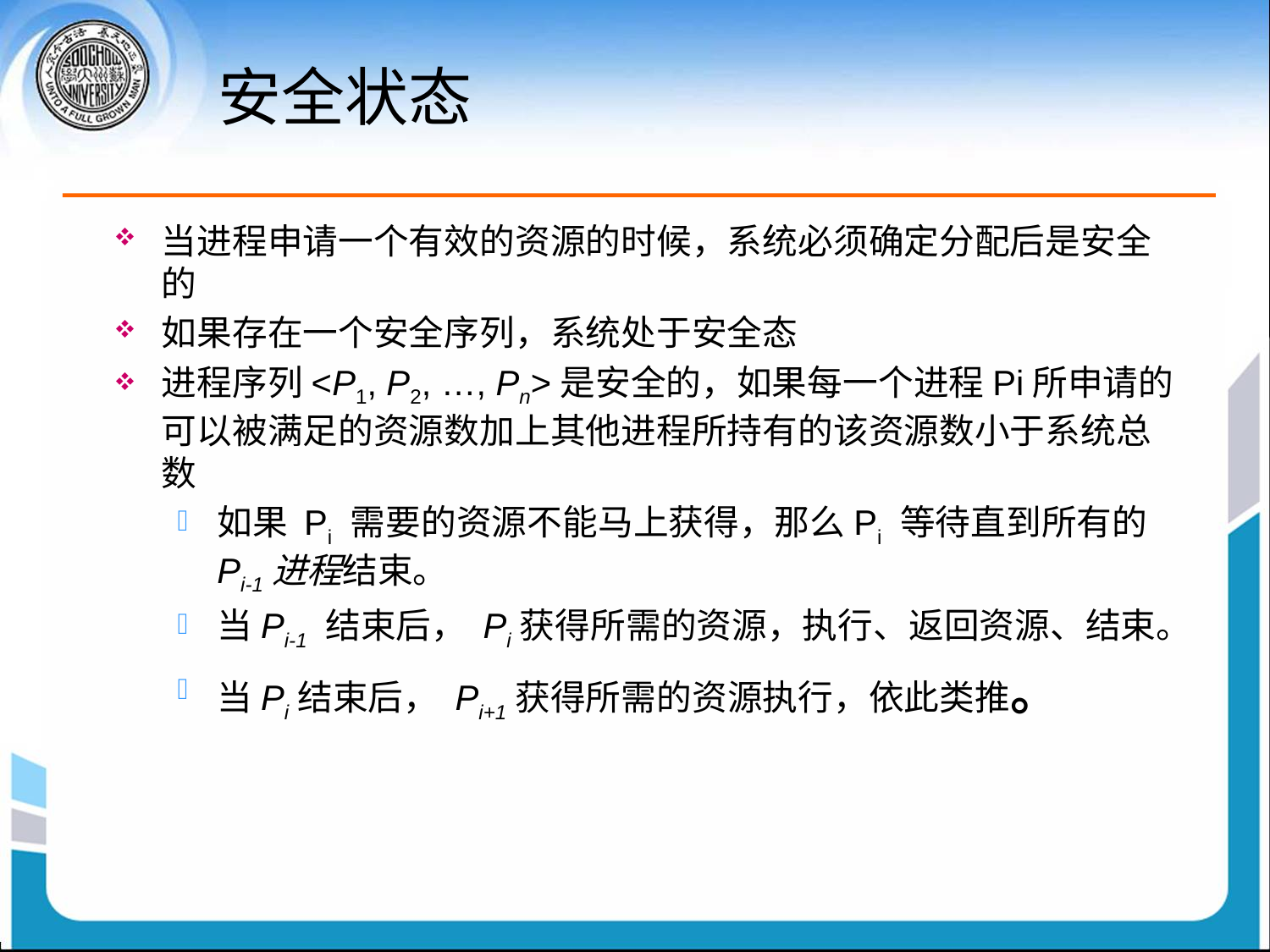

# 安全状态
当进程申请一个有效的资源的时候，系统必须确定分配后是安全的
如果存在一个安全序列，系统处于安全态
进程序列<P1, P2, …, Pn>是安全的，如果每一个进程Pi所申请的可以被满足的资源数加上其他进程所持有的该资源数小于系统总数
如果 Pi 需要的资源不能马上获得，那么Pi 等待直到所有的Pi-1进程结束。
当Pi-1 结束后， Pi获得所需的资源，执行、返回资源、结束。
当Pi结束后， Pi+1获得所需的资源执行，依此类推。